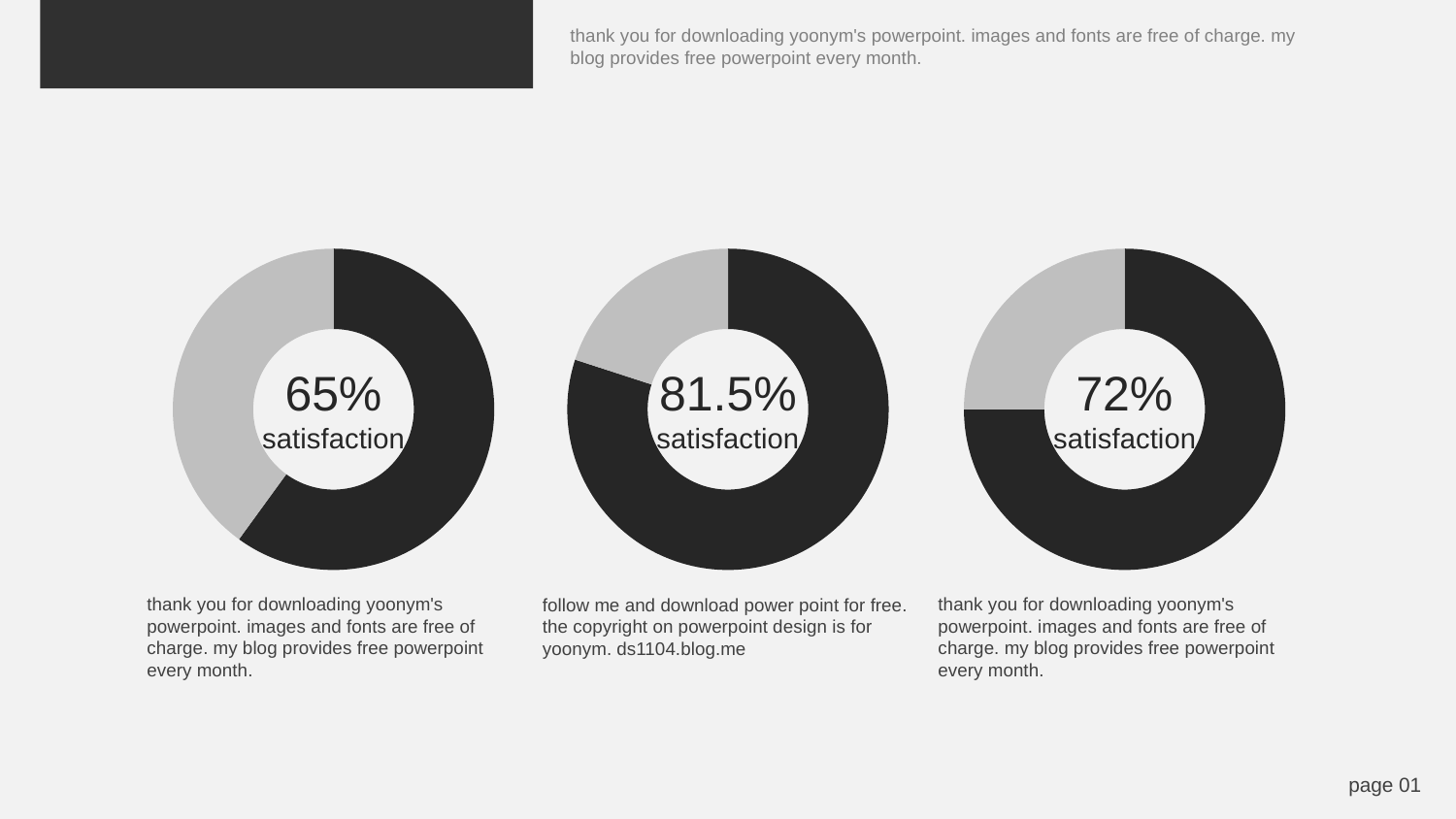

01
please enter the title
thank you for downloading yoonym's powerpoint. images and fonts are free of charge. my blog provides free powerpoint every month.

### Chart

| Category | 열1 |
|---|---|
| 1분기 | 60.0 |
| 4 | 40.0 |
| 3분기 | None |
| 4분기 | None |

### Chart

| Category | 열1 |
|---|---|
| 1분기 | 80.0 |
| 2분기 | 20.0 |
| 3분기 | None |
| 4분기 | None |

### Chart

| Category | 열1 |
|---|---|
| 1분기 | 75.0 |
| 2분기 | 25.0 |
| 3분기 | None |
| 4분기 | None |
65%
satisfaction
81.5%
satisfaction
72%
satisfaction
thank you for downloading yoonym's powerpoint. images and fonts are free of charge. my blog provides free powerpoint every month.
follow me and download power point for free. the copyright on powerpoint design is for yoonym. ds1104.blog.me
thank you for downloading yoonym's powerpoint. images and fonts are free of charge. my blog provides free powerpoint every month.
page 01